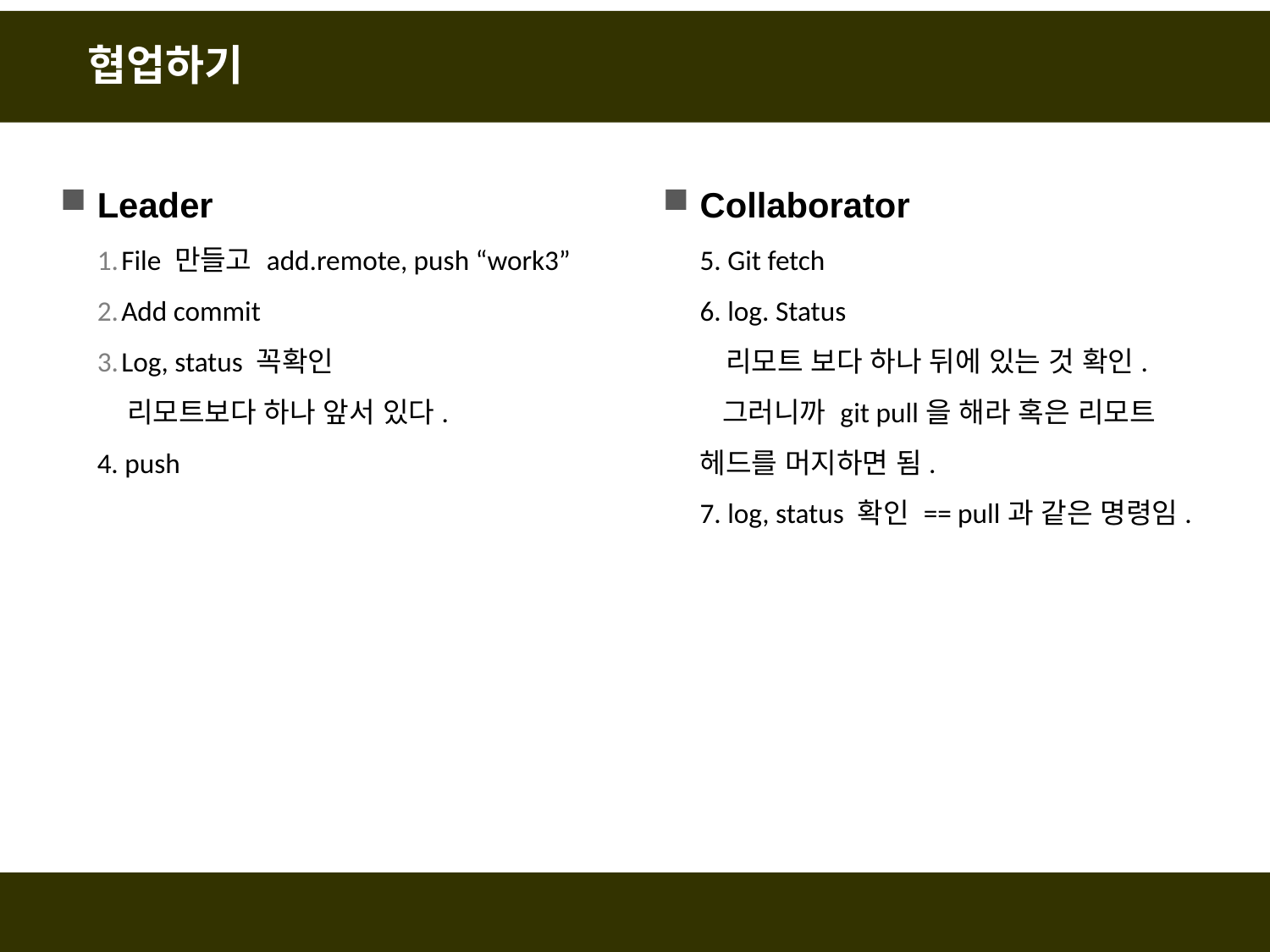

# 협업하기
Collaborator
5. Git fetch
6. log. Status
   리모트 보다 하나 뒤에 있는 것 확인.
  그러니까 git pull을 해라 혹은 리모트 헤드를 머지하면 됨.
7. log, status 확인 == pull과 같은 명령임.

Leader
File 만들고 add.remote, push “work3”
Add commit
Log, status 꼭확인
   리모트보다 하나 앞서 있다.
4. push